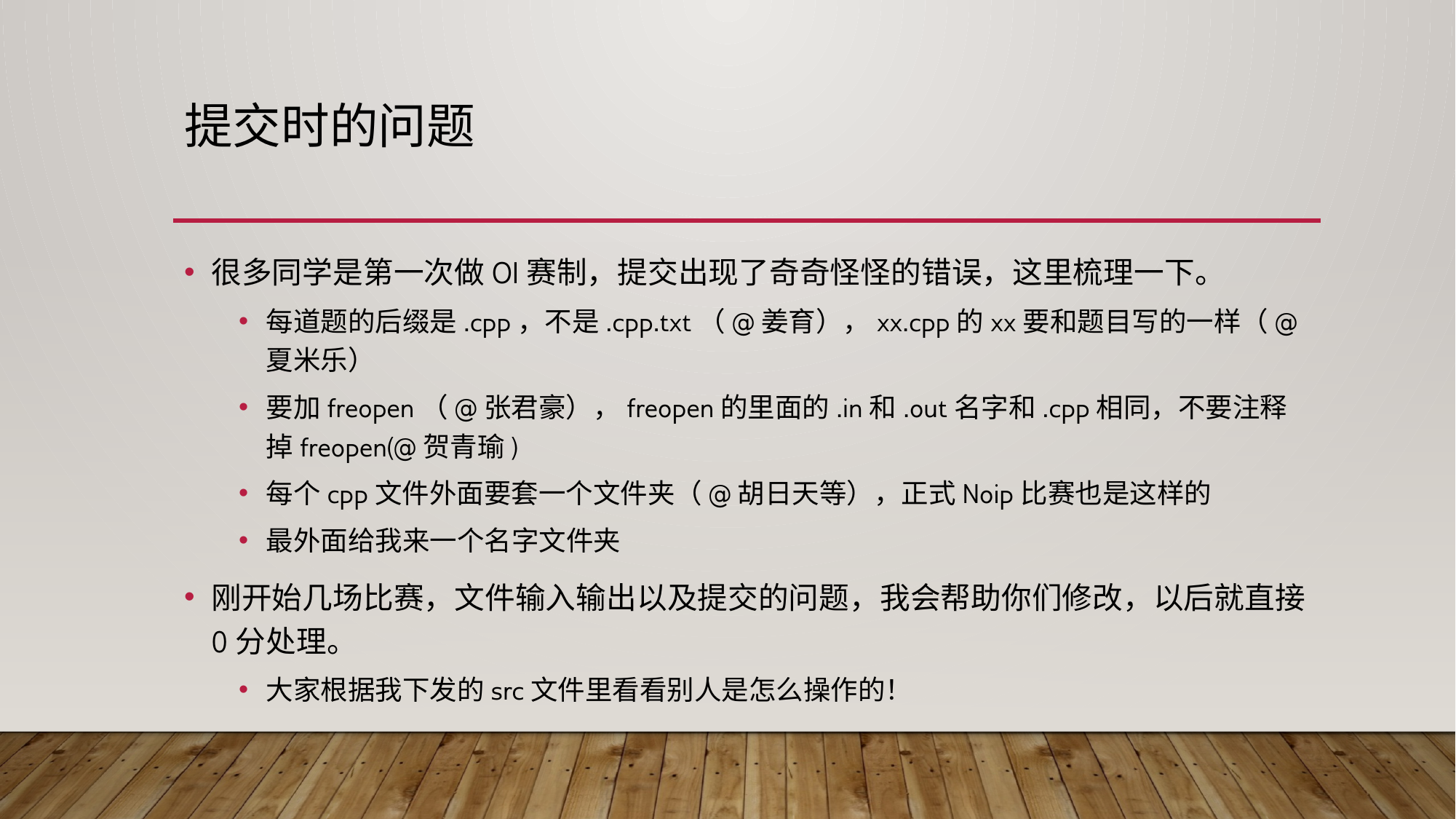

# 提交时的问题
很多同学是第一次做OI赛制，提交出现了奇奇怪怪的错误，这里梳理一下。
每道题的后缀是.cpp，不是.cpp.txt（@姜育），xx.cpp的xx要和题目写的一样（@夏米乐）
要加freopen（@张君豪），freopen的里面的.in和.out名字和.cpp相同，不要注释掉freopen(@贺青瑜)
每个cpp文件外面要套一个文件夹（@胡日天等），正式Noip比赛也是这样的
最外面给我来一个名字文件夹
刚开始几场比赛，文件输入输出以及提交的问题，我会帮助你们修改，以后就直接0分处理。
大家根据我下发的src文件里看看别人是怎么操作的！